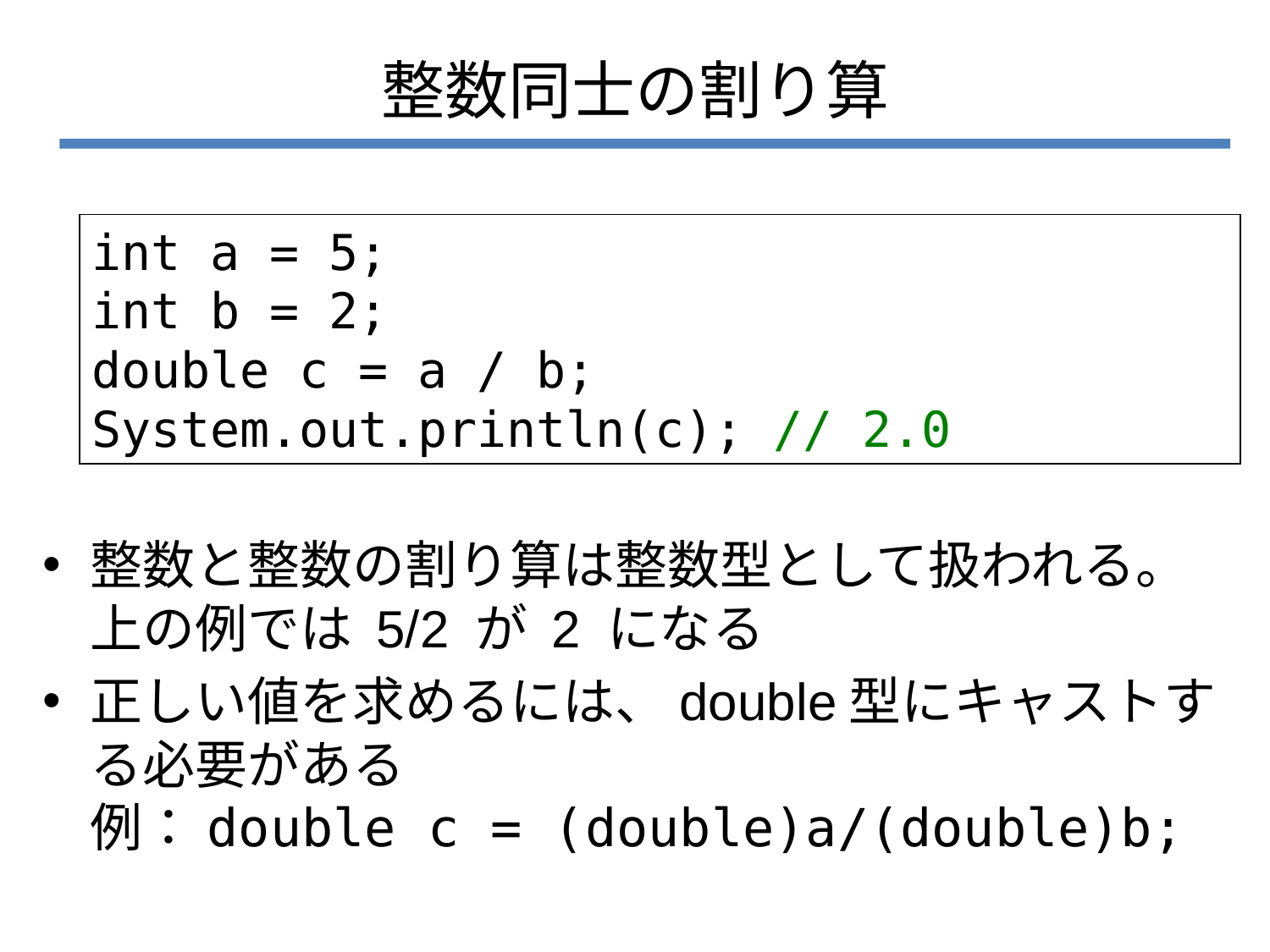

# 整数同士の割り算
int a = 5;
int b = 2;
double c = a / b;
System.out.println(c); // 2.0
整数と整数の割り算は整数型として扱われる。上の例では 5/2 が 2 になる
正しい値を求めるには、double型にキャストする必要がある
例：double c = (double)a/(double)b;